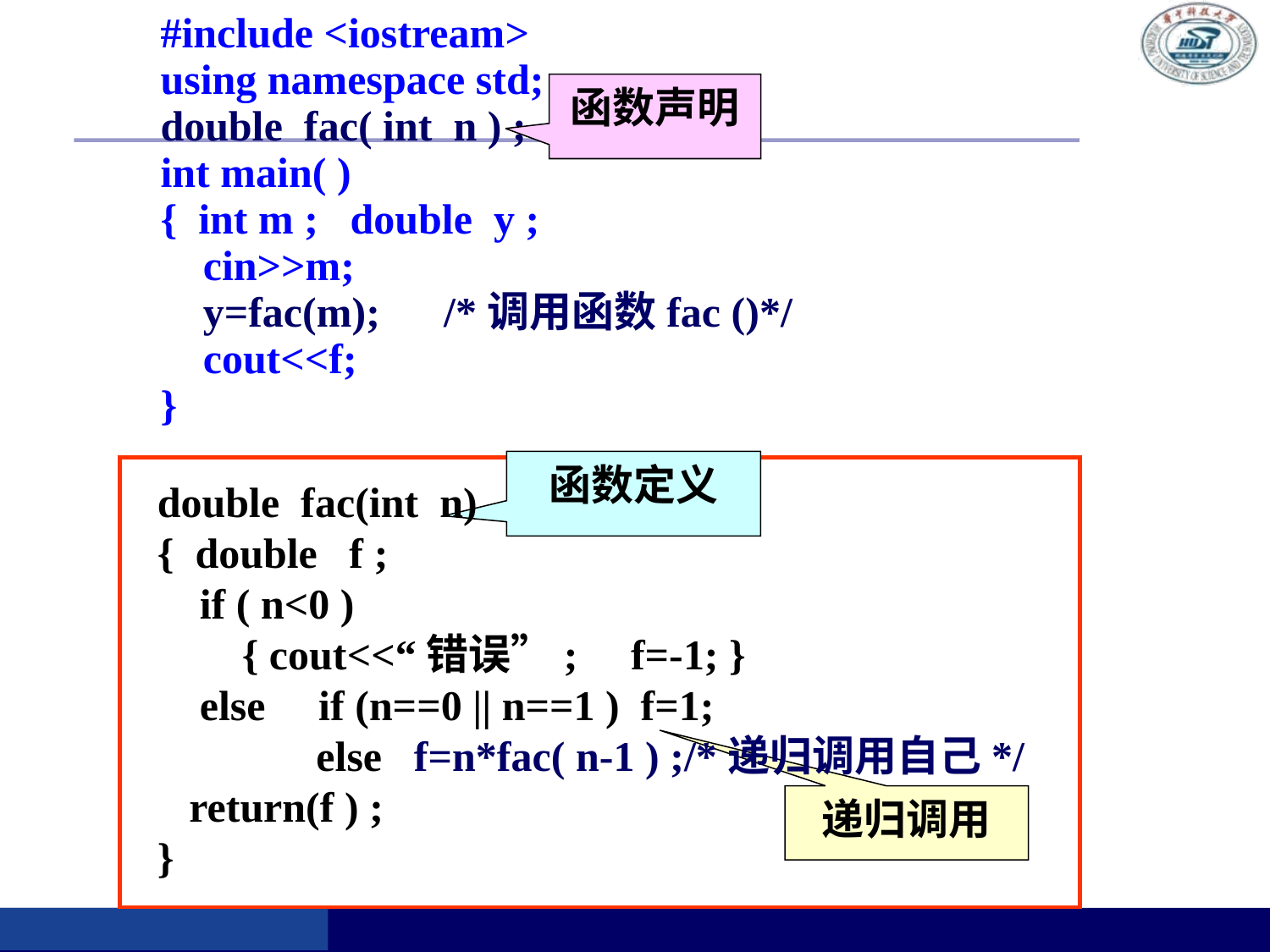

#include <iostream>
using namespace std;
double  fac( int  n ) ;
int main( )
{  int m ;   double  y ;
    cin>>m;
    y=fac(m);      /*调用函数fac ()*/
    cout<<f;
}
函数声明
函数定义

double  fac(int  n)
{  double   f ;
    if ( n<0 )
        { cout<<“错误”;     f=-1; }
    else     if (n==0 || n==1 )  f=1;
               else   f=n*fac( n-1 ) ;/*递归调用自己*/
   return(f ) ;
}
递归调用